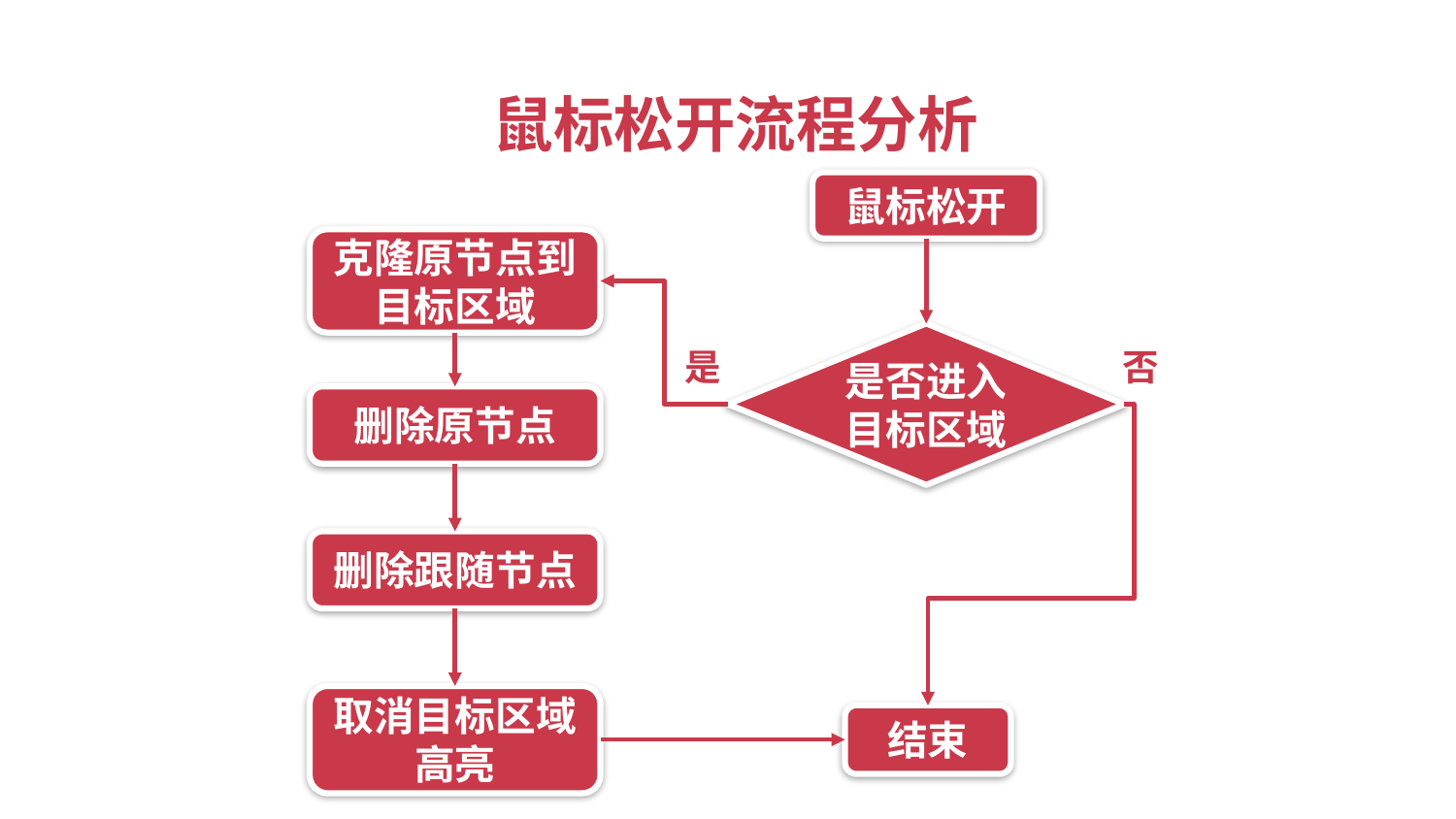

鼠标松开流程分析
鼠标松开
克隆原节点到目标区域
是否进入目标区域
是
否
删除原节点
删除跟随节点
取消目标区域高亮
结束